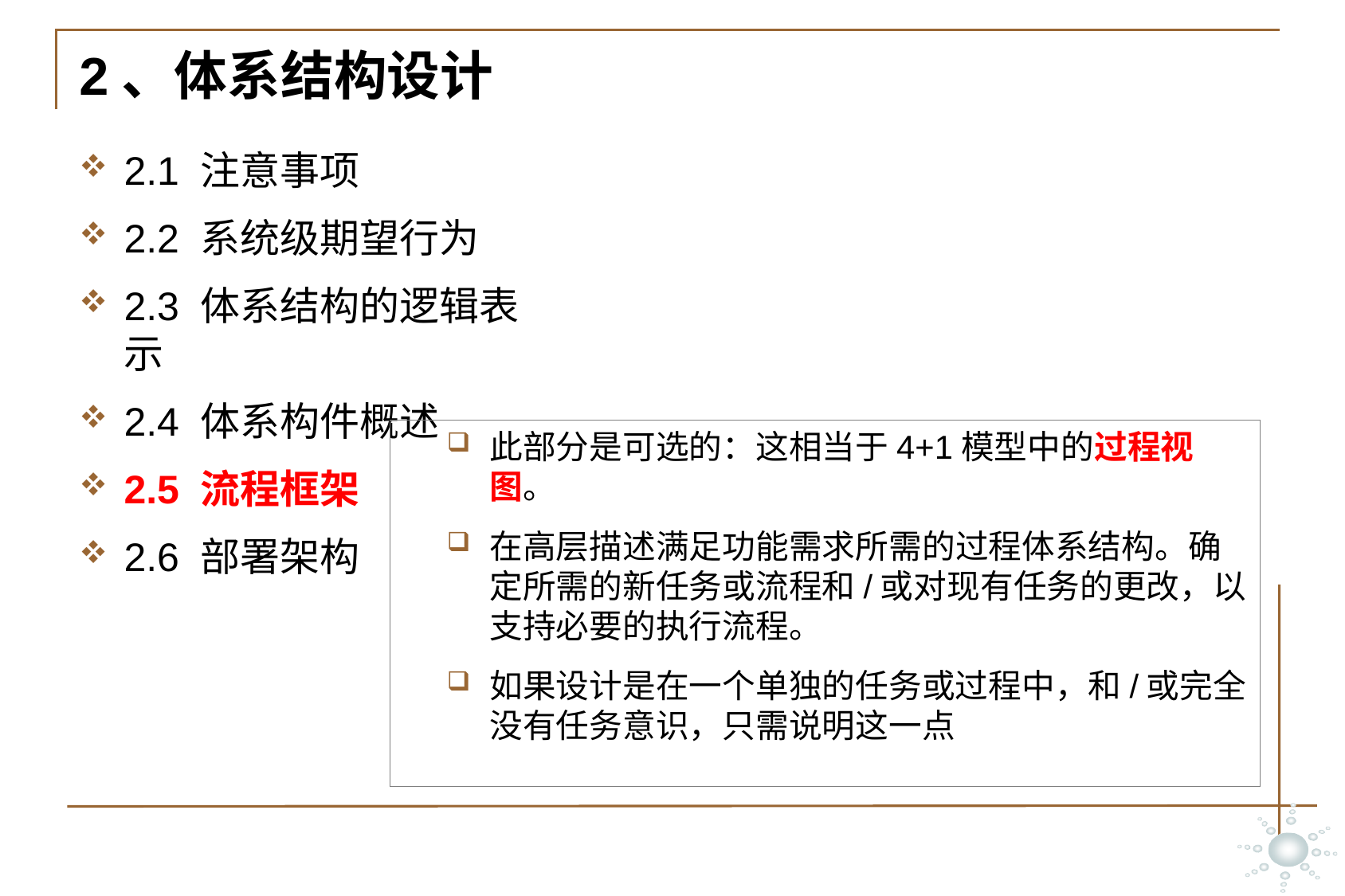

# 2、体系结构设计
2.1 注意事项
2.2 系统级期望行为
2.3 体系结构的逻辑表示
2.4 体系构件概述
2.5 流程框架
2.6 部署架构
此部分是可选的：这相当于4+1模型中的过程视图。
在高层描述满足功能需求所需的过程体系结构。确定所需的新任务或流程和/或对现有任务的更改，以支持必要的执行流程。
如果设计是在一个单独的任务或过程中，和/或完全没有任务意识，只需说明这一点
22